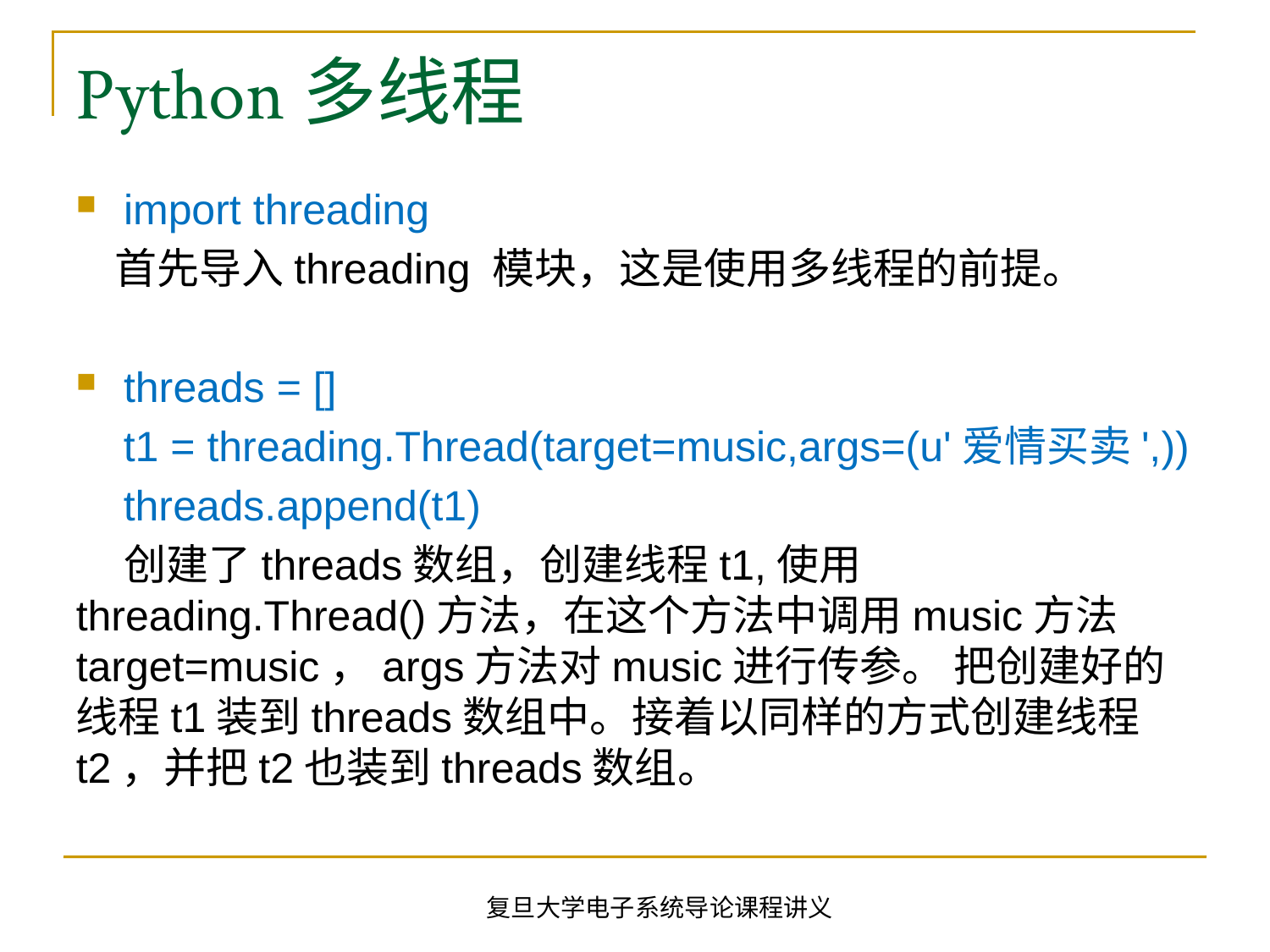

# Python多线程
import threading
   首先导入threading 模块，这是使用多线程的前提。

threads = []
    t1 = threading.Thread(target=music,args=(u'爱情买卖',))
    threads.append(t1)
    创建了threads数组，创建线程t1,使用threading.Thread()方法，在这个方法中调用music方法target=music，args方法对music进行传参。 把创建好的线程t1装到threads数组中。接着以同样的方式创建线程t2，并把t2也装到threads数组。